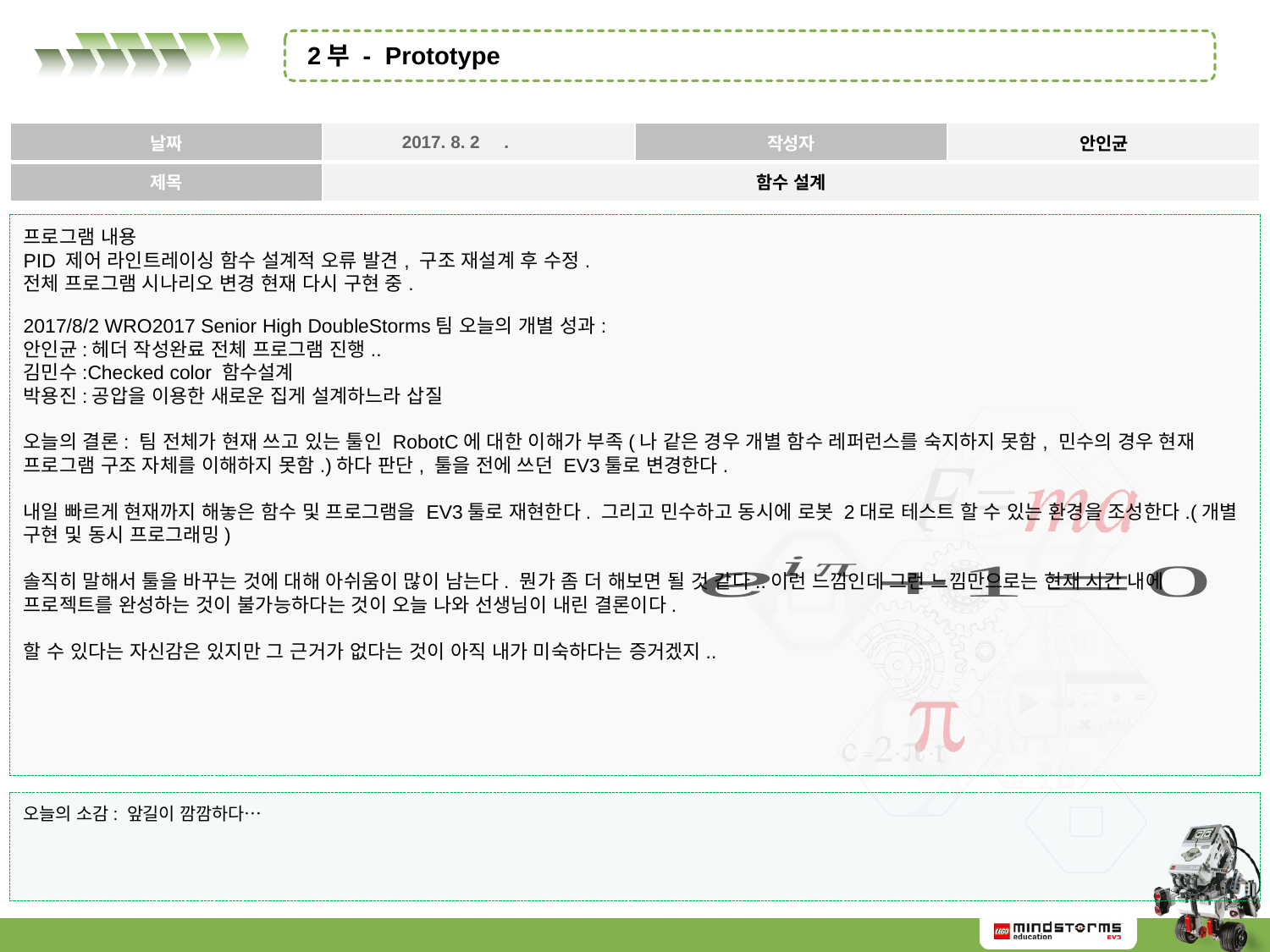

# 2부 -  Prototype
| 날짜 | 2017. 8. 2 . | 작성자 | 안인균 |
| --- | --- | --- | --- |
| 제목 | 함수 설계 |  |  |
프로그램 내용
PID 제어 라인트레이싱 함수 설계적 오류 발견, 구조 재설계 후 수정.
전체 프로그램 시나리오 변경 현재 다시 구현 중.

2017/8/2 WRO2017 Senior High DoubleStorms팀 오늘의 개별 성과:
안인균:헤더 작성완료 전체 프로그램 진행..
김민수:Checked color 함수설계
박용진:공압을 이용한 새로운 집게 설계하느라 삽질
오늘의 결론: 팀 전체가 현재 쓰고 있는 툴인 RobotC에 대한 이해가 부족(나 같은 경우 개별 함수 레퍼런스를 숙지하지 못함, 민수의 경우 현재 프로그램 구조 자체를 이해하지 못함.)하다 판단, 툴을 전에 쓰던 EV3툴로 변경한다.

내일 빠르게 현재까지 해놓은 함수 및 프로그램을 EV3툴로 재현한다. 그리고 민수하고 동시에 로봇 2대로 테스트 할 수 있는 환경을 조성한다.(개별 구현 및 동시 프로그래밍)

솔직히 말해서 툴을 바꾸는 것에 대해 아쉬움이 많이 남는다. 뭔가 좀 더 해보면 될 것 같다..이런 느낌인데 그런 느낌만으로는 현재 시간 내에 프로젝트를 완성하는 것이 불가능하다는 것이 오늘 나와 선생님이 내린 결론이다.

할 수 있다는 자신감은 있지만 그 근거가 없다는 것이 아직 내가 미숙하다는 증거겠지..
오늘의 소감: 앞길이 깜깜하다…